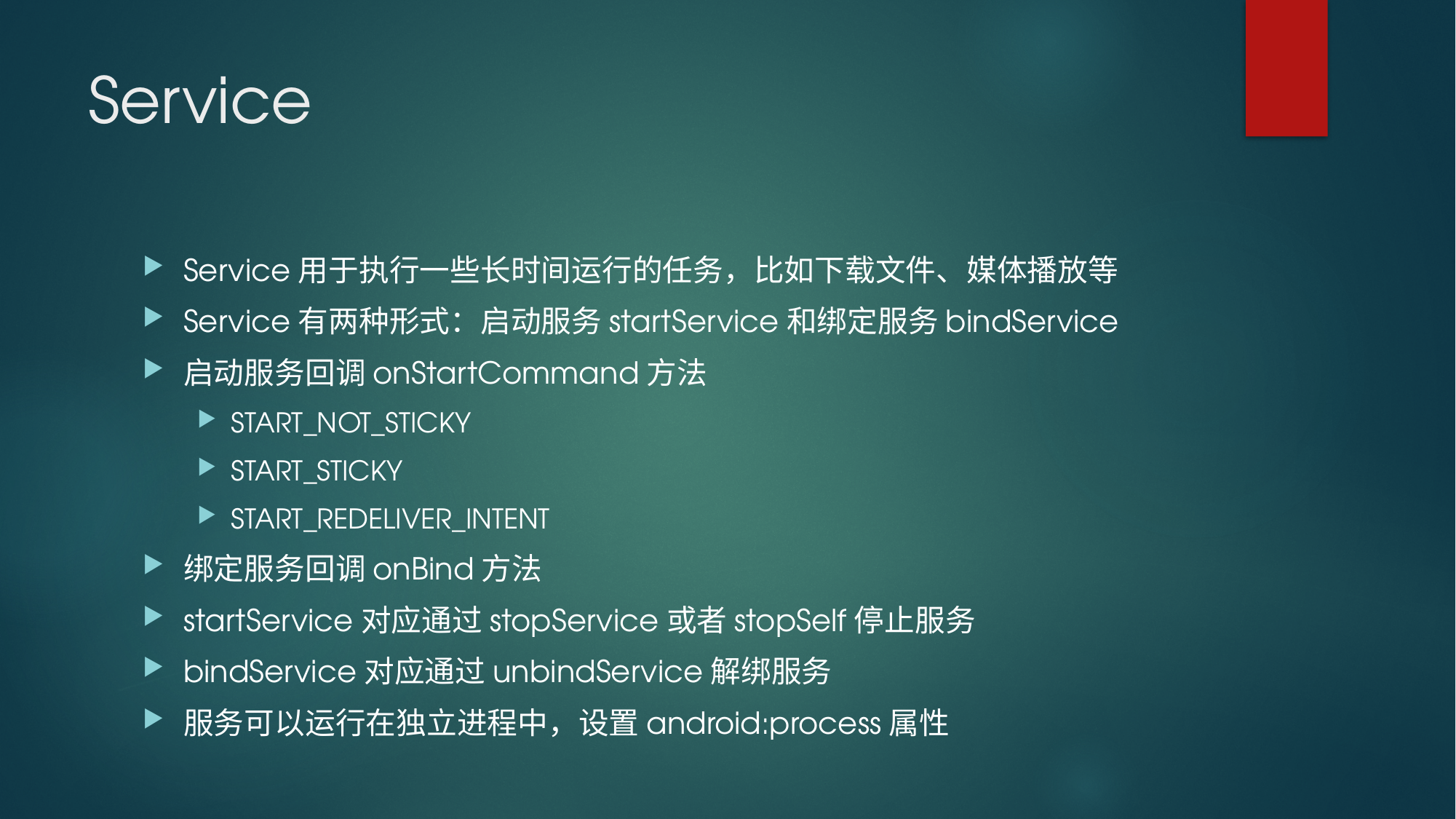

# Service
Service用于执行一些长时间运行的任务，比如下载文件、媒体播放等
Service有两种形式：启动服务startService和绑定服务bindService
启动服务回调onStartCommand方法
START_NOT_STICKY
START_STICKY
START_REDELIVER_INTENT
绑定服务回调onBind方法
startService对应通过stopService或者stopSelf停止服务
bindService对应通过unbindService解绑服务
服务可以运行在独立进程中，设置android:process属性